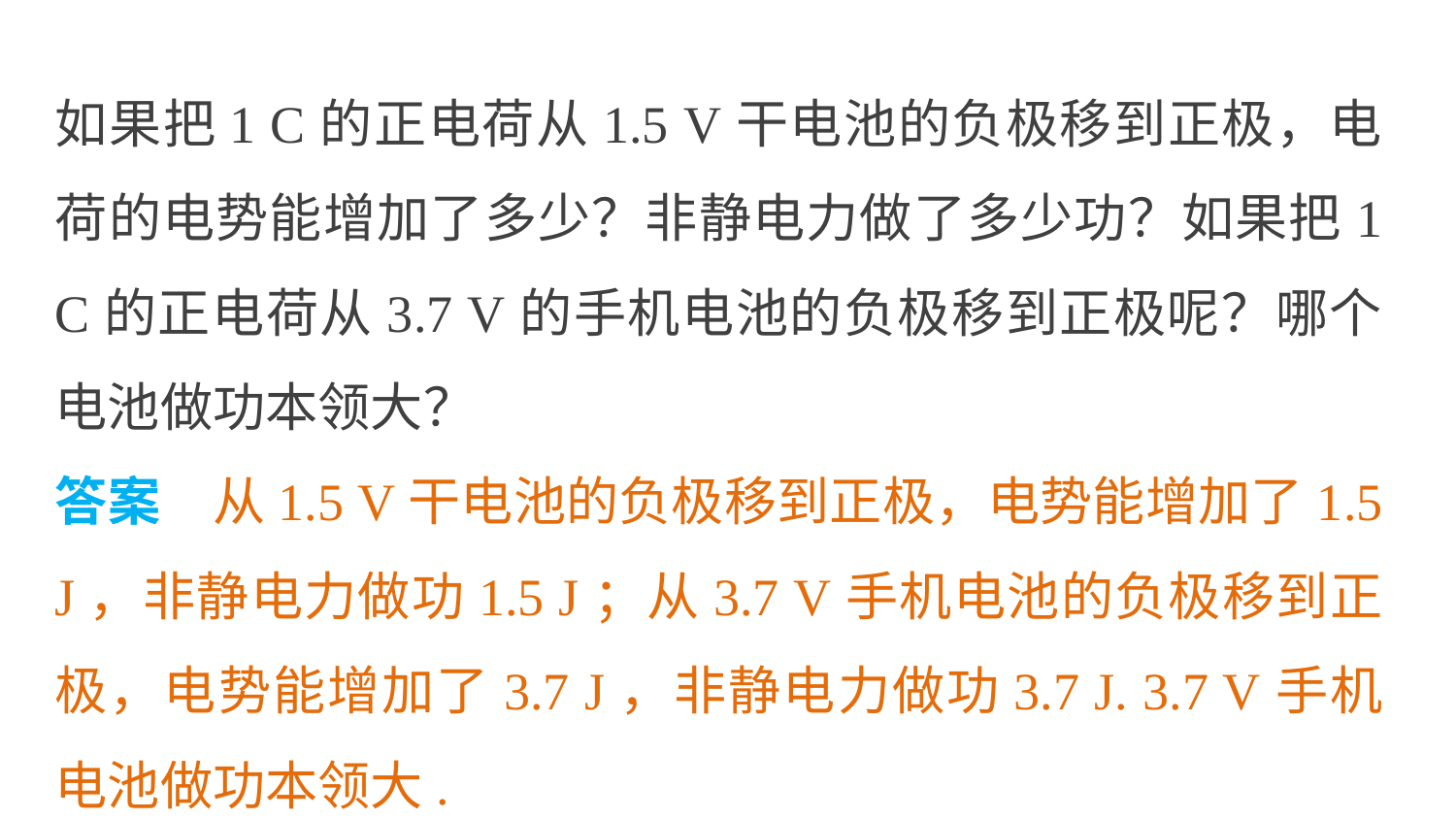

如果把1 C的正电荷从1.5 V干电池的负极移到正极，电荷的电势能增加了多少？非静电力做了多少功？如果把1 C的正电荷从3.7 V的手机电池的负极移到正极呢？哪个电池做功本领大？
答案　从1.5 V干电池的负极移到正极，电势能增加了1.5 J，非静电力做功1.5 J；从3.7 V手机电池的负极移到正极，电势能增加了3.7 J，非静电力做功3.7 J. 3.7 V手机电池做功本领大.